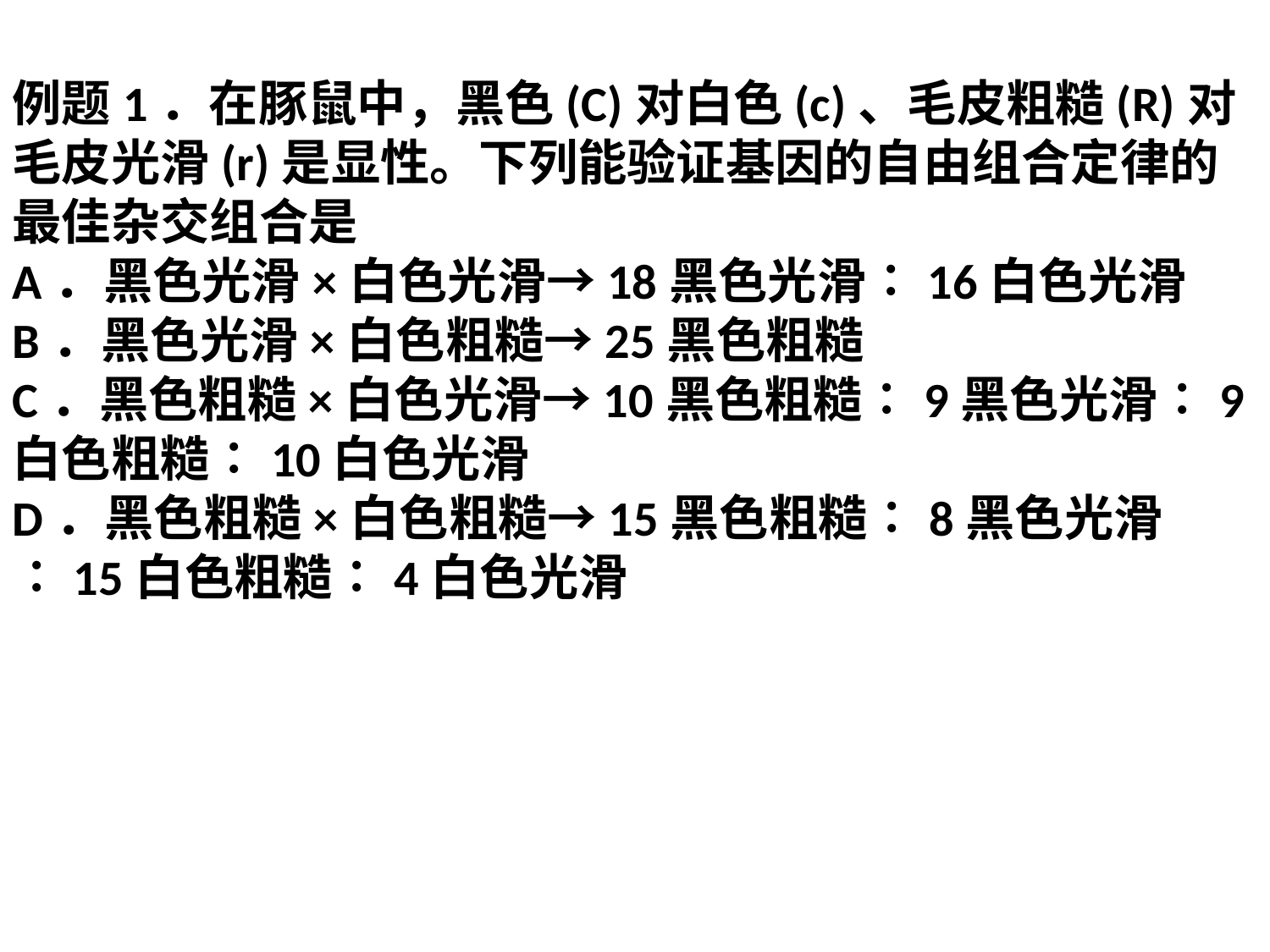

例题1．在豚鼠中，黑色(C)对白色(c)、毛皮粗糙(R)对毛皮光滑(r)是显性。下列能验证基因的自由组合定律的最佳杂交组合是
A．黑色光滑×白色光滑→18黑色光滑∶16白色光滑
B．黑色光滑×白色粗糙→25黑色粗糙
C．黑色粗糙×白色光滑→10黑色粗糙∶9黑色光滑∶9白色粗糙∶10白色光滑
D．黑色粗糙×白色粗糙→15黑色粗糙∶8黑色光滑∶15白色粗糙∶4白色光滑